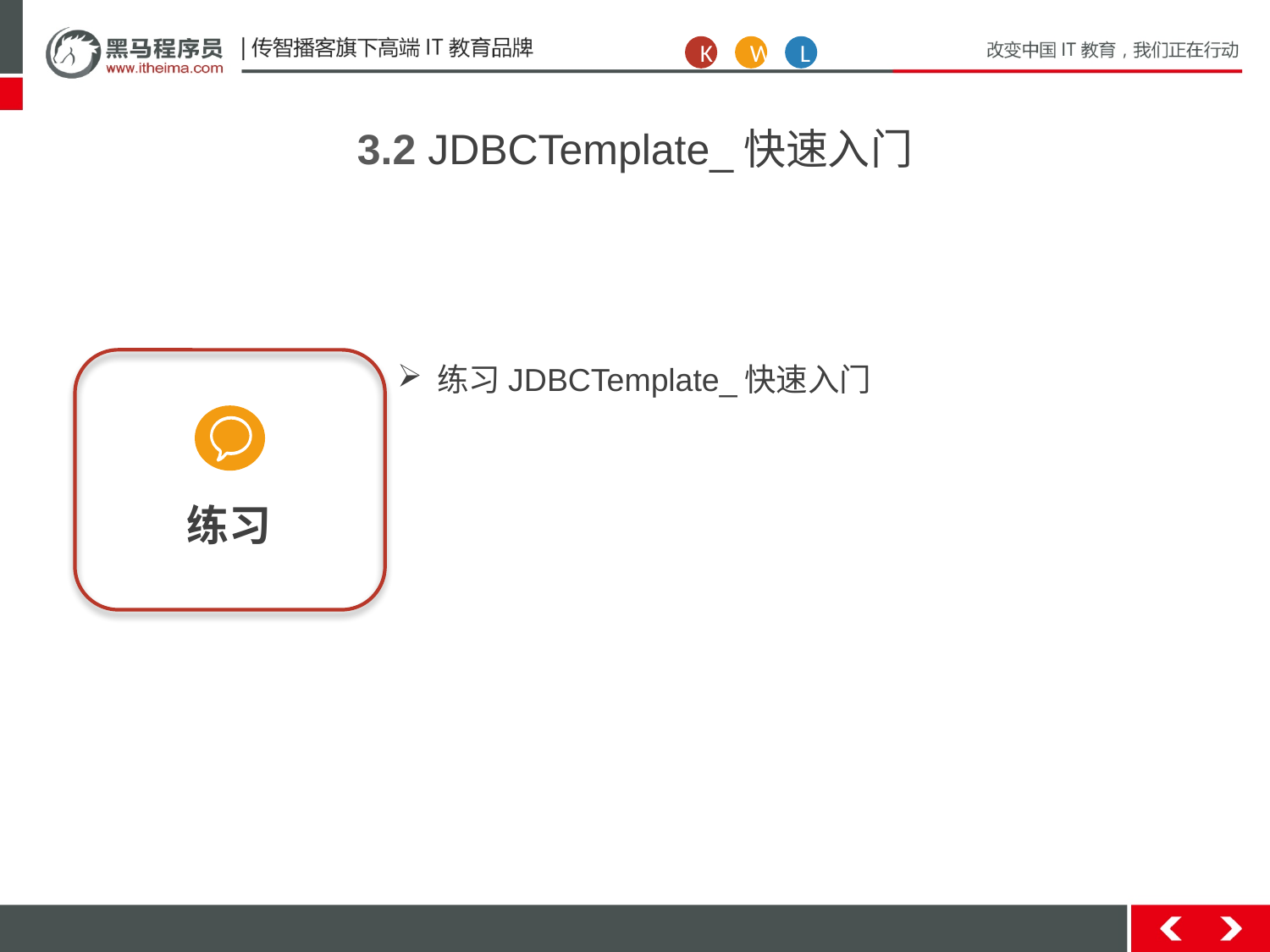

K
W
L
3.2 JDBCTemplate_快速入门

练习
练习JDBCTemplate_快速入门